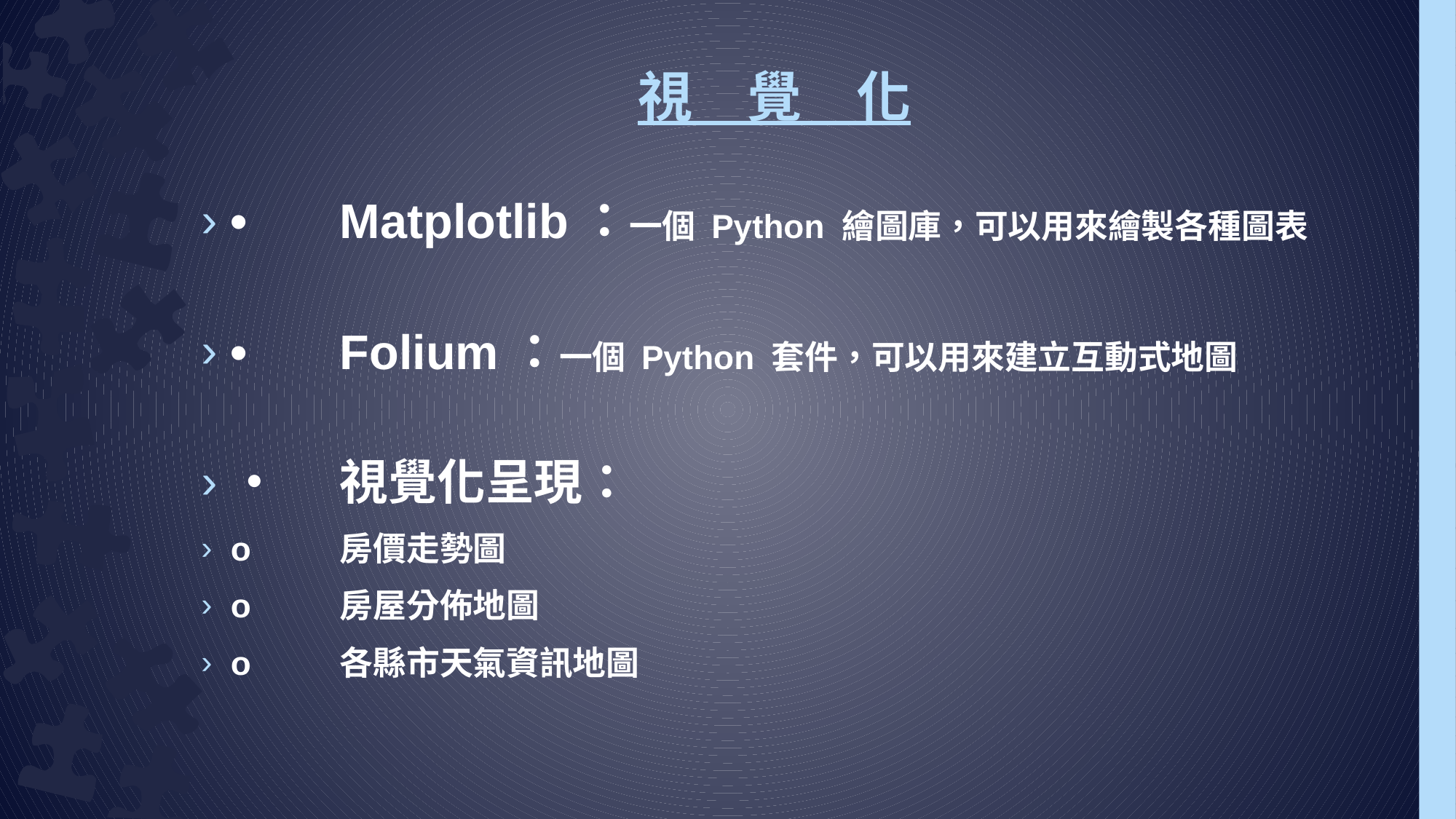

# 視　覺　化
•	Matplotlib：一個 Python 繪圖庫，可以用來繪製各種圖表

•	Folium：一個 Python 套件，可以用來建立互動式地圖

•	視覺化呈現：
o	房價走勢圖
o	房屋分佈地圖
o	各縣市天氣資訊地圖